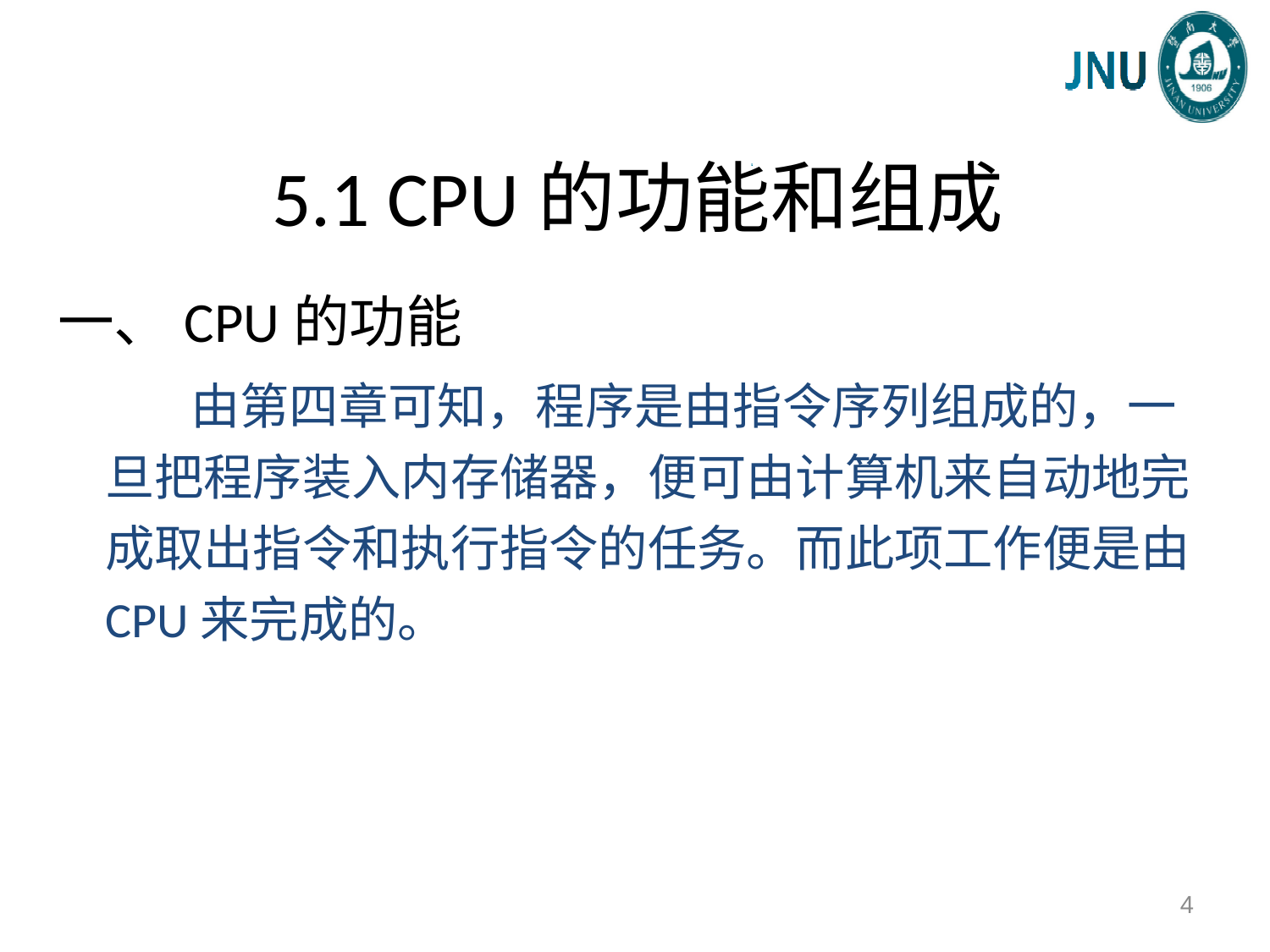

# 5.1 CPU的功能和组成
一、CPU的功能
           由第四章可知，程序是由指令序列组成的，一旦把程序装入内存储器，便可由计算机来自动地完成取出指令和执行指令的任务。而此项工作便是由CPU来完成的。
4